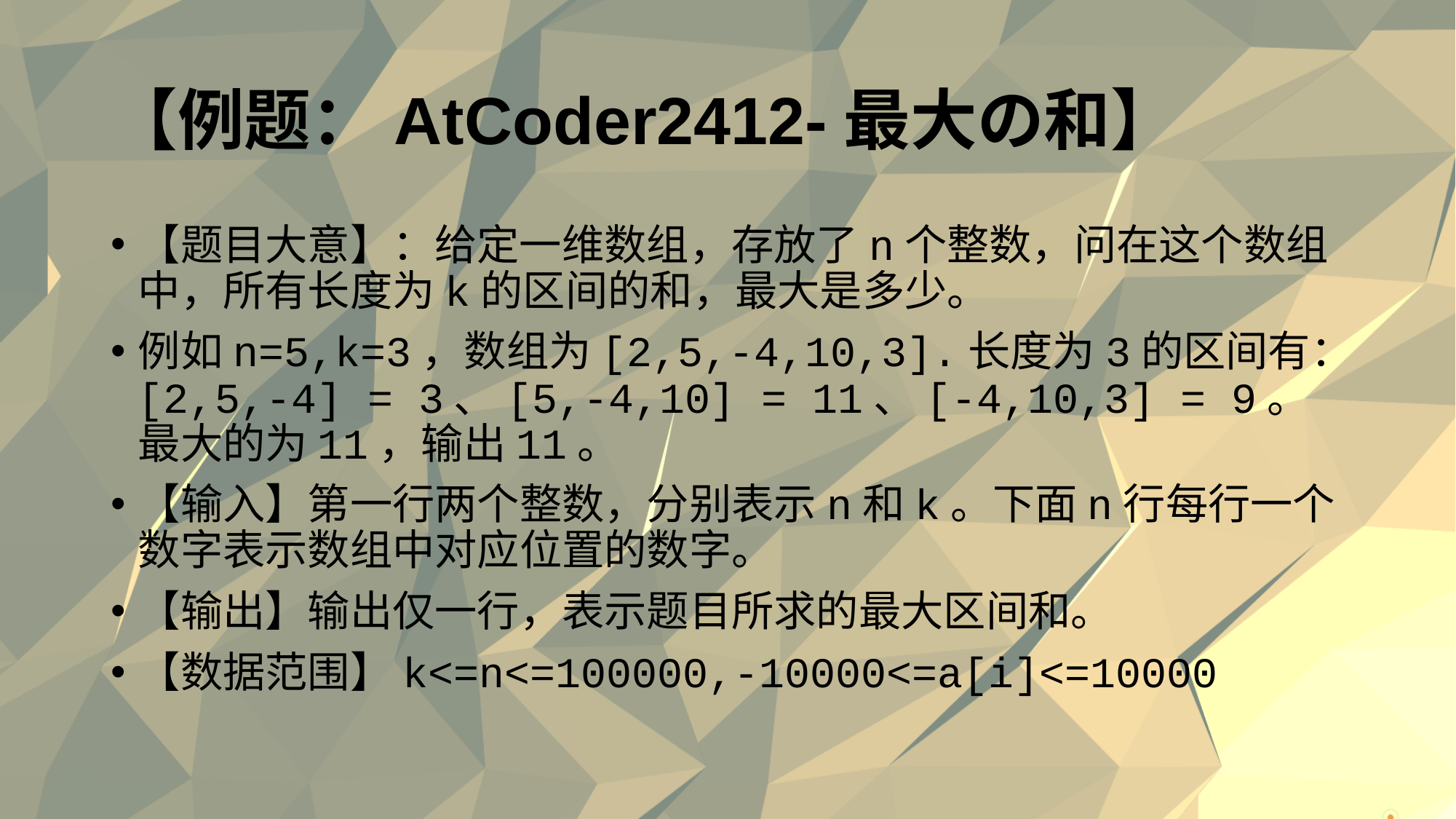

# 【例题：AtCoder2412-最大の和】
【题目大意】：给定一维数组，存放了n个整数，问在这个数组中，所有长度为k的区间的和，最大是多少。
例如n=5,k=3，数组为[2,5,-4,10,3].长度为3的区间有：[2,5,-4] = 3、[5,-4,10] = 11、[-4,10,3] = 9。最大的为11，输出11。
【输入】第一行两个整数，分别表示n和k。下面n行每行一个数字表示数组中对应位置的数字。
【输出】输出仅一行，表示题目所求的最大区间和。
【数据范围】k<=n<=100000,-10000<=a[i]<=10000